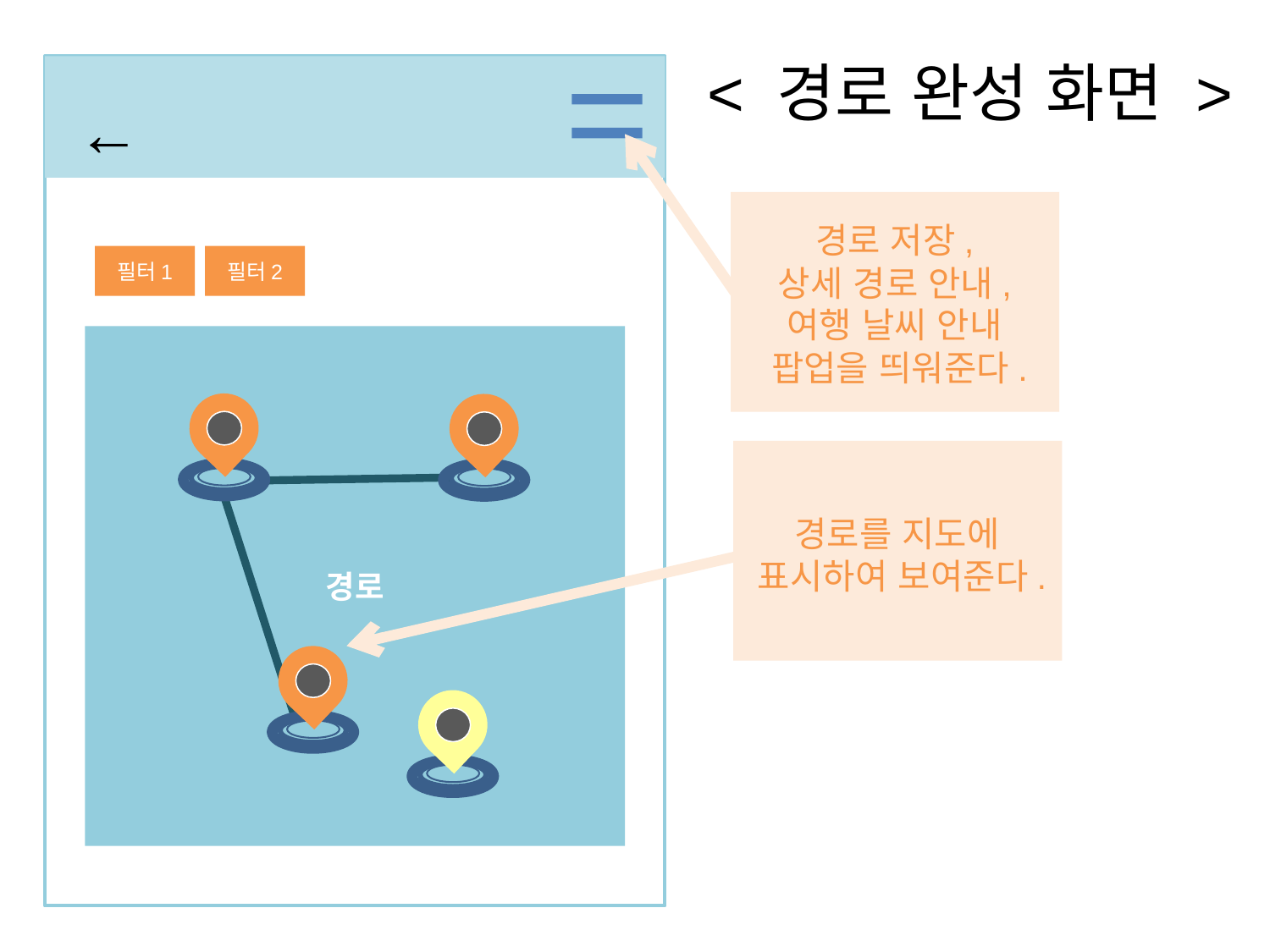

< 경로 완성 화면 >

경로

←

경로 저장,
상세 경로 안내,
여행 날씨 안내
팝업을 띄워준다.
필터1
필터2

경로를 지도에
표시하여 보여준다.